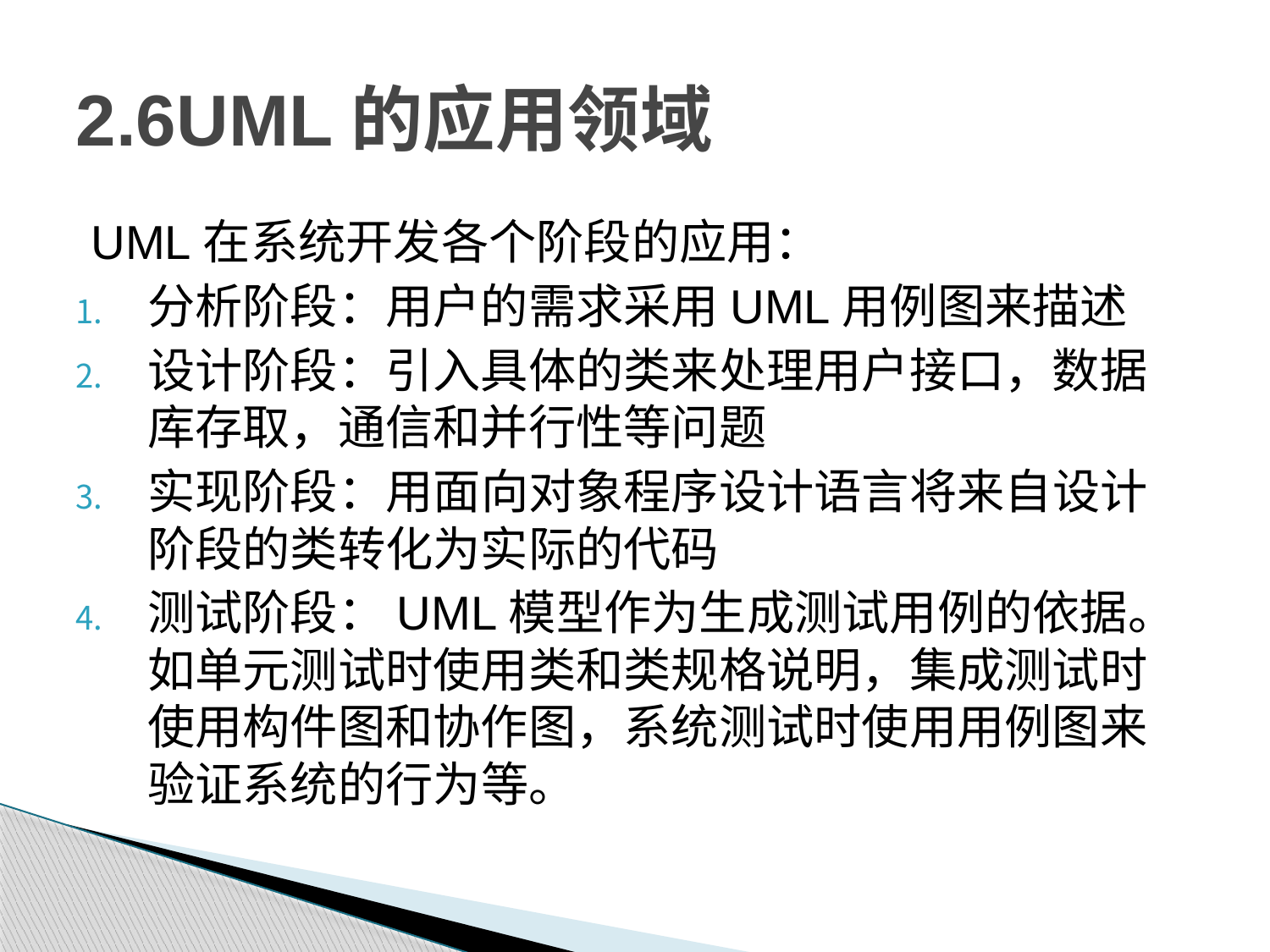

# 2.6UML的应用领域
UML在系统开发各个阶段的应用：
分析阶段：用户的需求采用UML用例图来描述
设计阶段：引入具体的类来处理用户接口，数据库存取，通信和并行性等问题
实现阶段：用面向对象程序设计语言将来自设计阶段的类转化为实际的代码
测试阶段：UML模型作为生成测试用例的依据。如单元测试时使用类和类规格说明，集成测试时使用构件图和协作图，系统测试时使用用例图来验证系统的行为等。